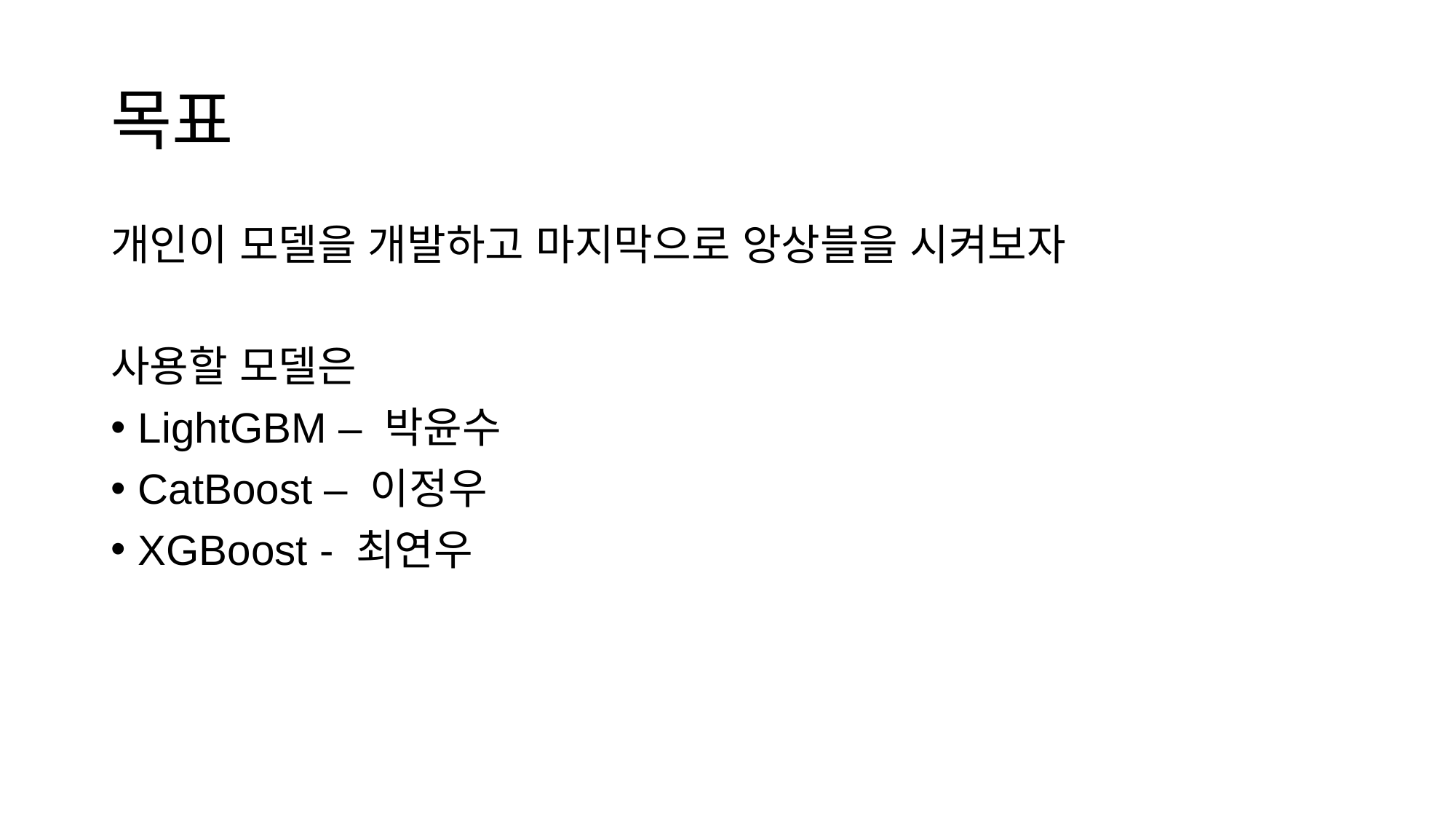

# 목표
개인이 모델을 개발하고 마지막으로 앙상블을 시켜보자

사용할 모델은
LightGBM – 박윤수
CatBoost – 이정우
XGBoost - 최연우